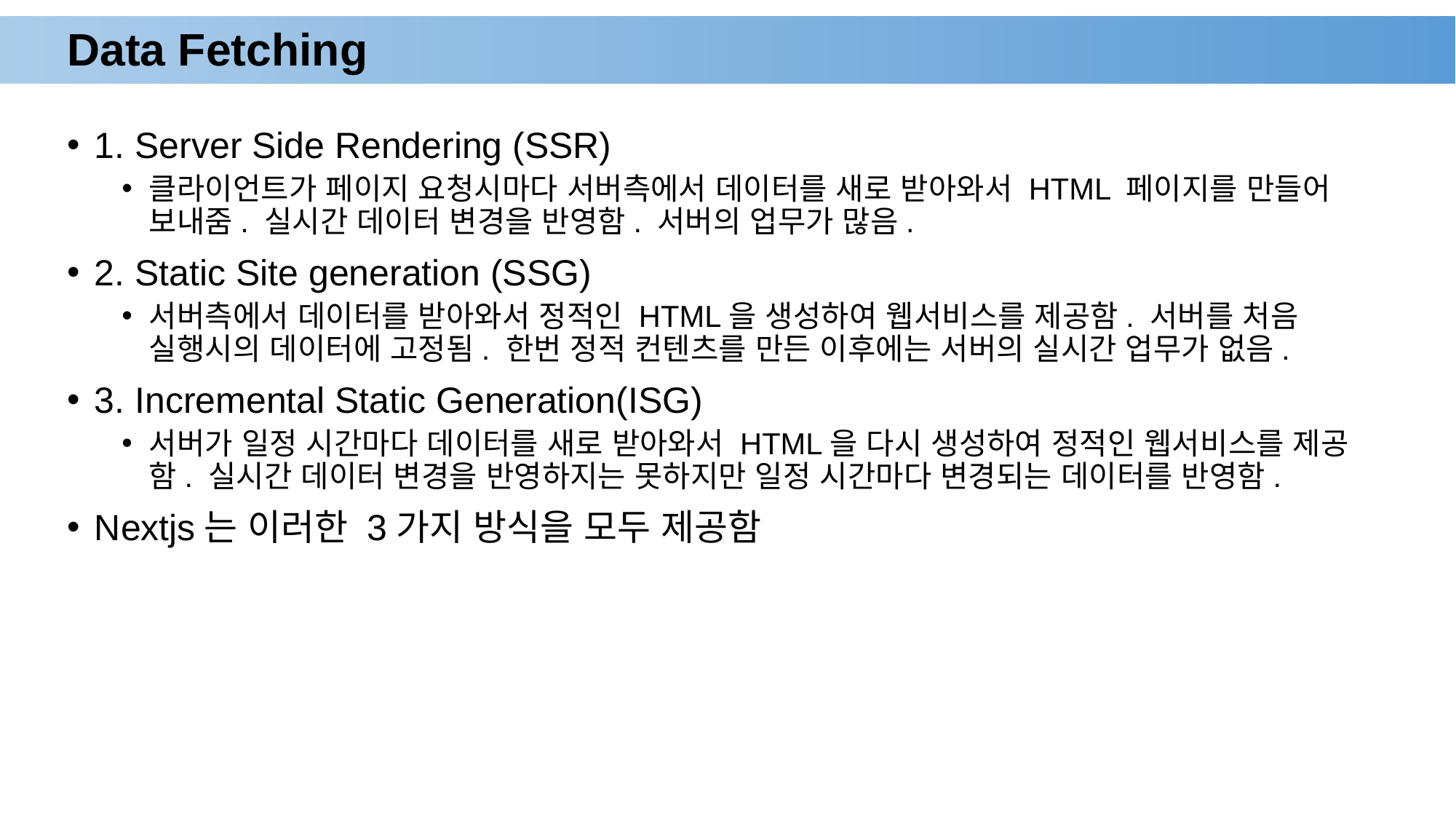

# Data Fetching
1. Server Side Rendering (SSR)
클라이언트가 페이지 요청시마다 서버측에서 데이터를 새로 받아와서 HTML 페이지를 만들어 보내줌. 실시간 데이터 변경을 반영함. 서버의 업무가 많음.
2. Static Site generation (SSG)
서버측에서 데이터를 받아와서 정적인 HTML을 생성하여 웹서비스를 제공함. 서버를 처음 실행시의 데이터에 고정됨. 한번 정적 컨텐츠를 만든 이후에는 서버의 실시간 업무가 없음.
3. Incremental Static Generation(ISG)
서버가 일정 시간마다 데이터를 새로 받아와서 HTML을 다시 생성하여 정적인 웹서비스를 제공함. 실시간 데이터 변경을 반영하지는 못하지만 일정 시간마다 변경되는 데이터를 반영함.
Nextjs는 이러한 3가지 방식을 모두 제공함